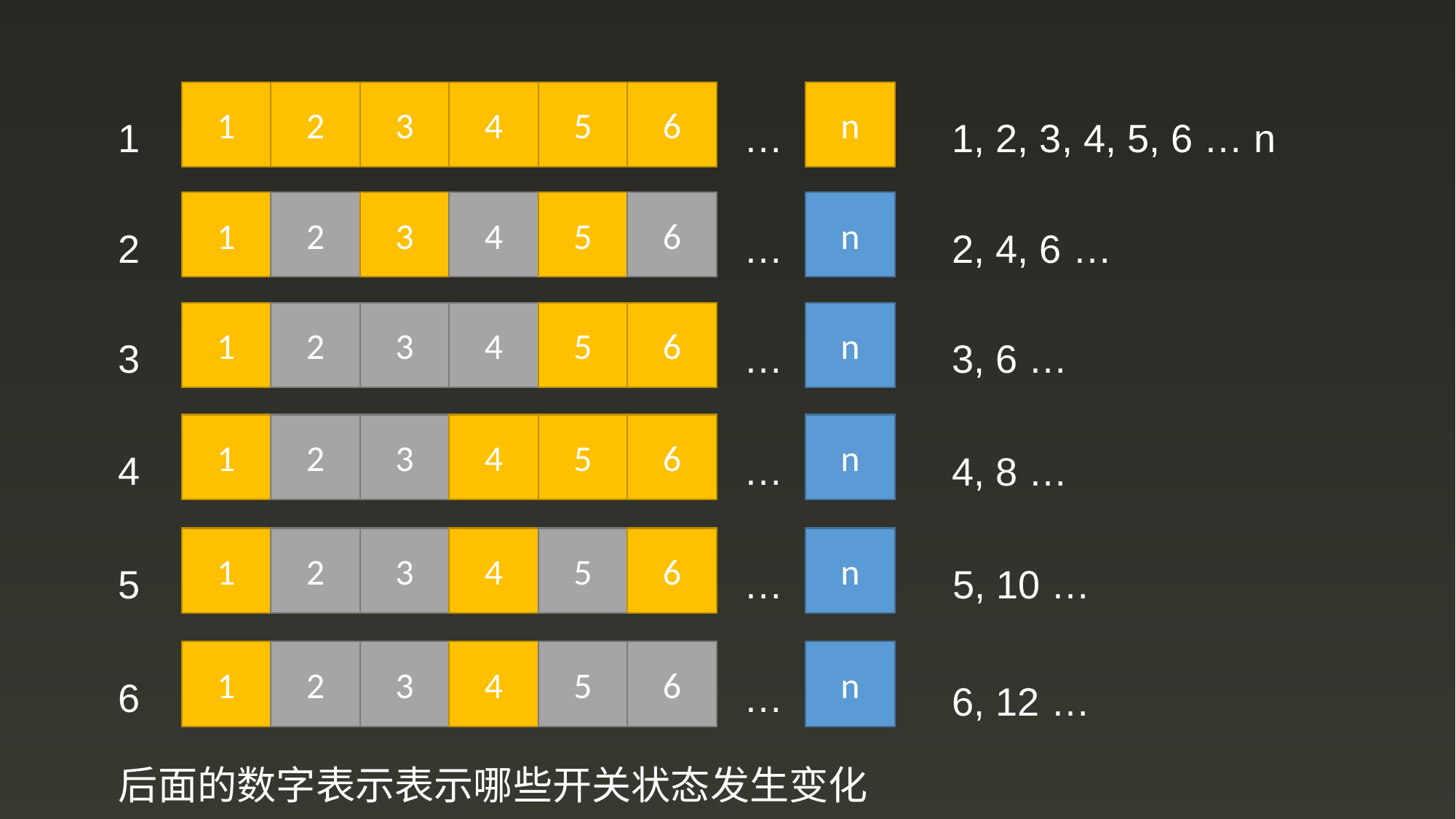

1
2
3
4
5
6
n
1
…
1, 2, 3, 4, 5, 6 … n
1
2
3
4
5
6
n
2
…
2, 4, 6 …
1
2
3
4
5
6
n
3
…
3, 6 …
1
2
3
4
5
6
n
4
…
4, 8 …
1
2
3
4
5
6
n
5
…
5, 10 …
1
2
3
4
5
6
n
6
…
6, 12 …
后面的数字表示表示哪些开关状态发生变化